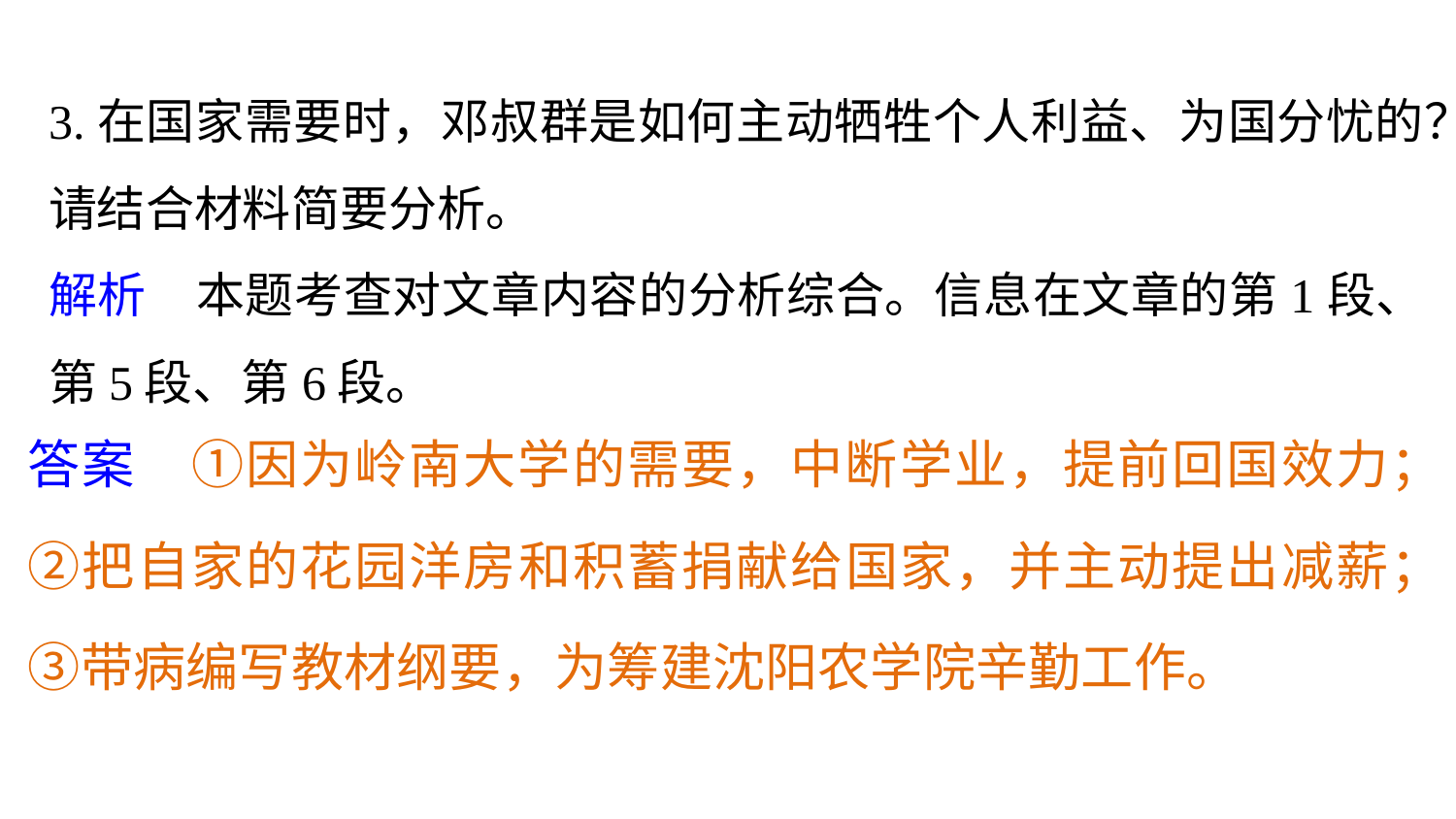

3.在国家需要时，邓叔群是如何主动牺牲个人利益、为国分忧的？请结合材料简要分析。
解析　本题考查对文章内容的分析综合。信息在文章的第1段、第5段、第6段。
答案　①因为岭南大学的需要，中断学业，提前回国效力；②把自家的花园洋房和积蓄捐献给国家，并主动提出减薪；③带病编写教材纲要，为筹建沈阳农学院辛勤工作。